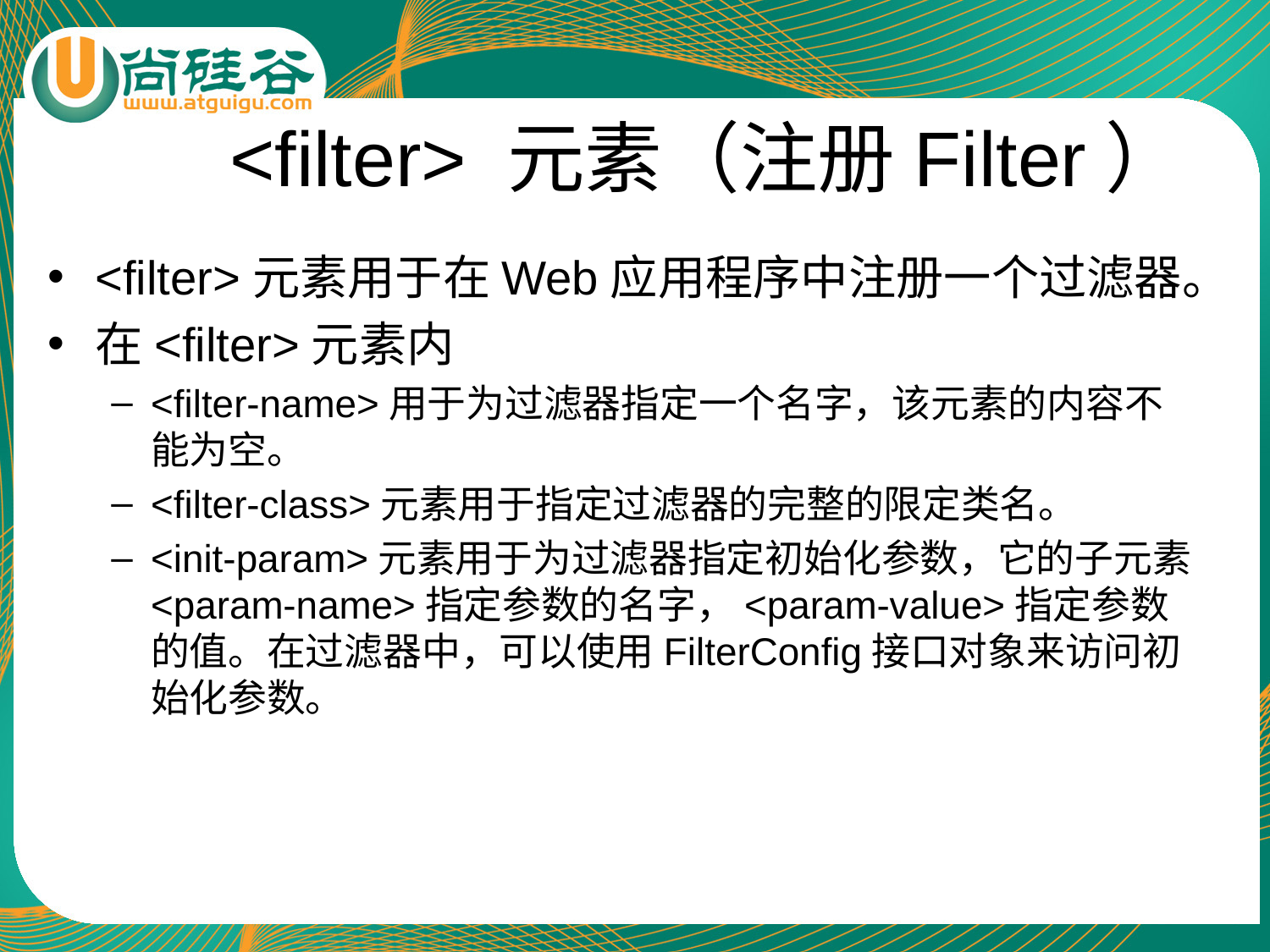

# <filter> 元素（注册Filter）
<filter>元素用于在Web应用程序中注册一个过滤器。
在<filter>元素内
<filter-name>用于为过滤器指定一个名字，该元素的内容不能为空。
<filter-class>元素用于指定过滤器的完整的限定类名。
<init-param>元素用于为过滤器指定初始化参数，它的子元素<param-name>指定参数的名字，<param-value>指定参数的值。在过滤器中，可以使用FilterConfig接口对象来访问初始化参数。